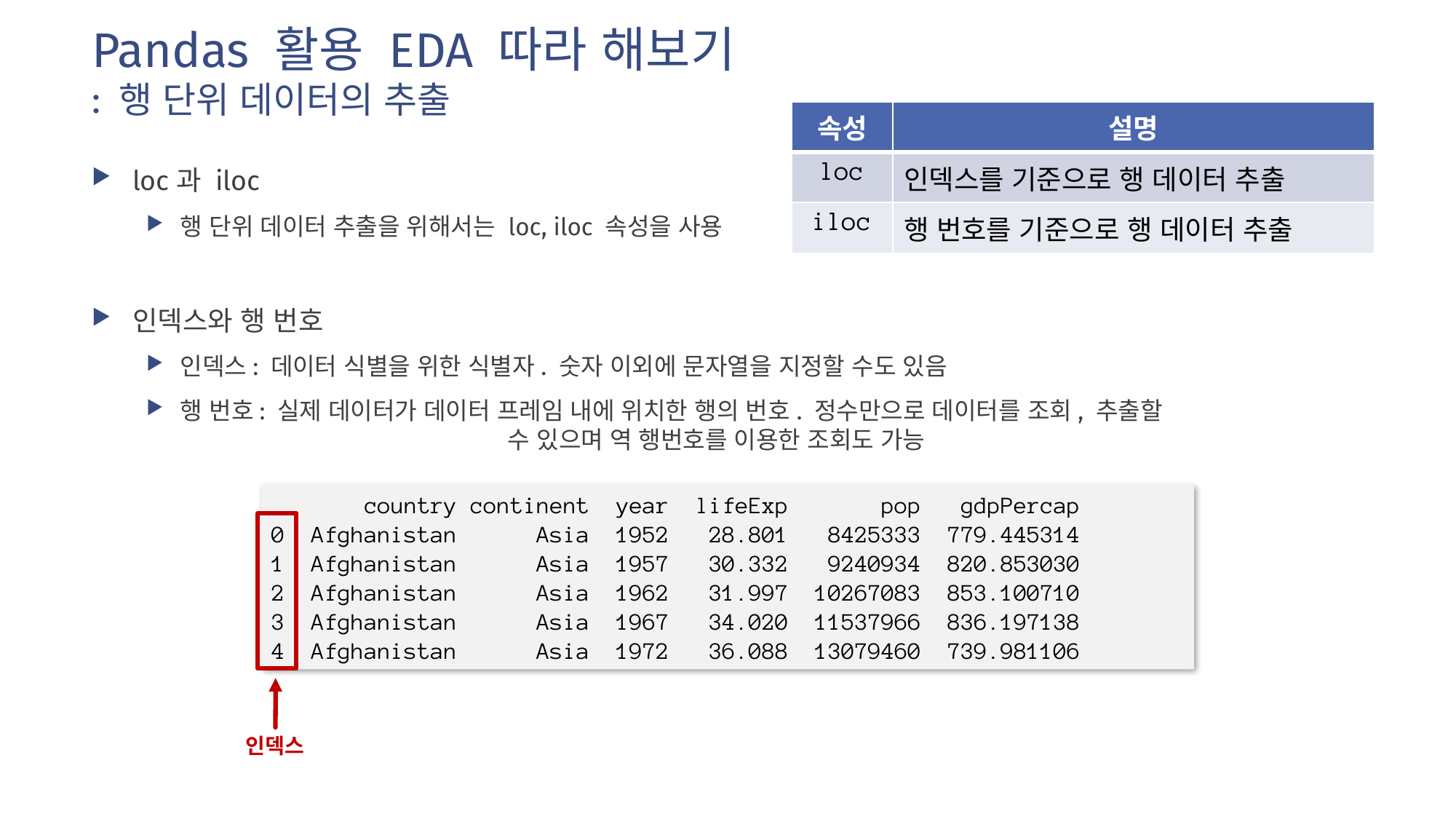

# Pandas 활용 EDA 따라 해보기 : 행 단위 데이터의 추출
| 속성 | 설명 |
| --- | --- |
| loc | 인덱스를 기준으로 행 데이터 추출 |
| iloc | 행 번호를 기준으로 행 데이터 추출 |
loc과 iloc
행 단위 데이터 추출을 위해서는 loc, iloc 속성을 사용

인덱스와 행 번호
인덱스: 데이터 식별을 위한 식별자. 숫자 이외에 문자열을 지정할 수도 있음
행 번호: 실제 데이터가 데이터 프레임 내에 위치한 행의 번호. 정수만으로 데이터를 조회, 추출할
			수 있으며 역 행번호를 이용한 조회도 가능

       country continent  year  lifeExp       pop   gdpPercap
0  Afghanistan      Asia  1952   28.801   8425333  779.445314
1  Afghanistan      Asia  1957   30.332   9240934  820.853030
2  Afghanistan      Asia  1962   31.997  10267083  853.100710
3  Afghanistan      Asia  1967   34.020  11537966  836.197138
4  Afghanistan      Asia  1972   36.088  13079460  739.981106

인덱스